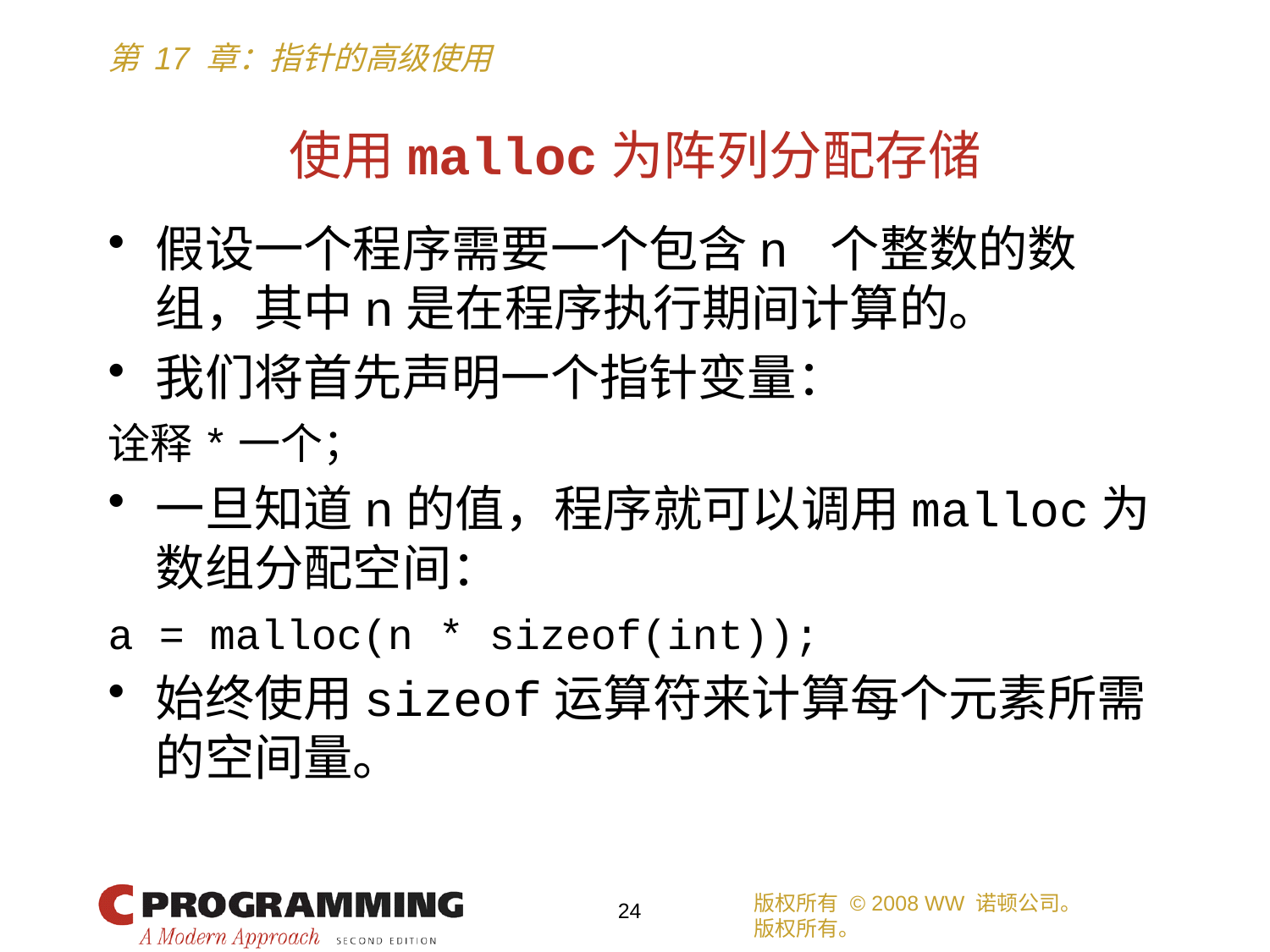

# 使用malloc为阵列分配存储
假设一个程序需要一个包含n 个整数的数组，其中n是在程序执行期间计算的。
我们将首先声明一个指针变量：
诠释*一个；
一旦知道n的值，程序就可以调用malloc为数组分配空间：
a = malloc(n * sizeof(int));
始终使用sizeof运算符来计算每个元素所需的空间量。
版权所有 © 2008 WW 诺顿公司。
版权所有。
24